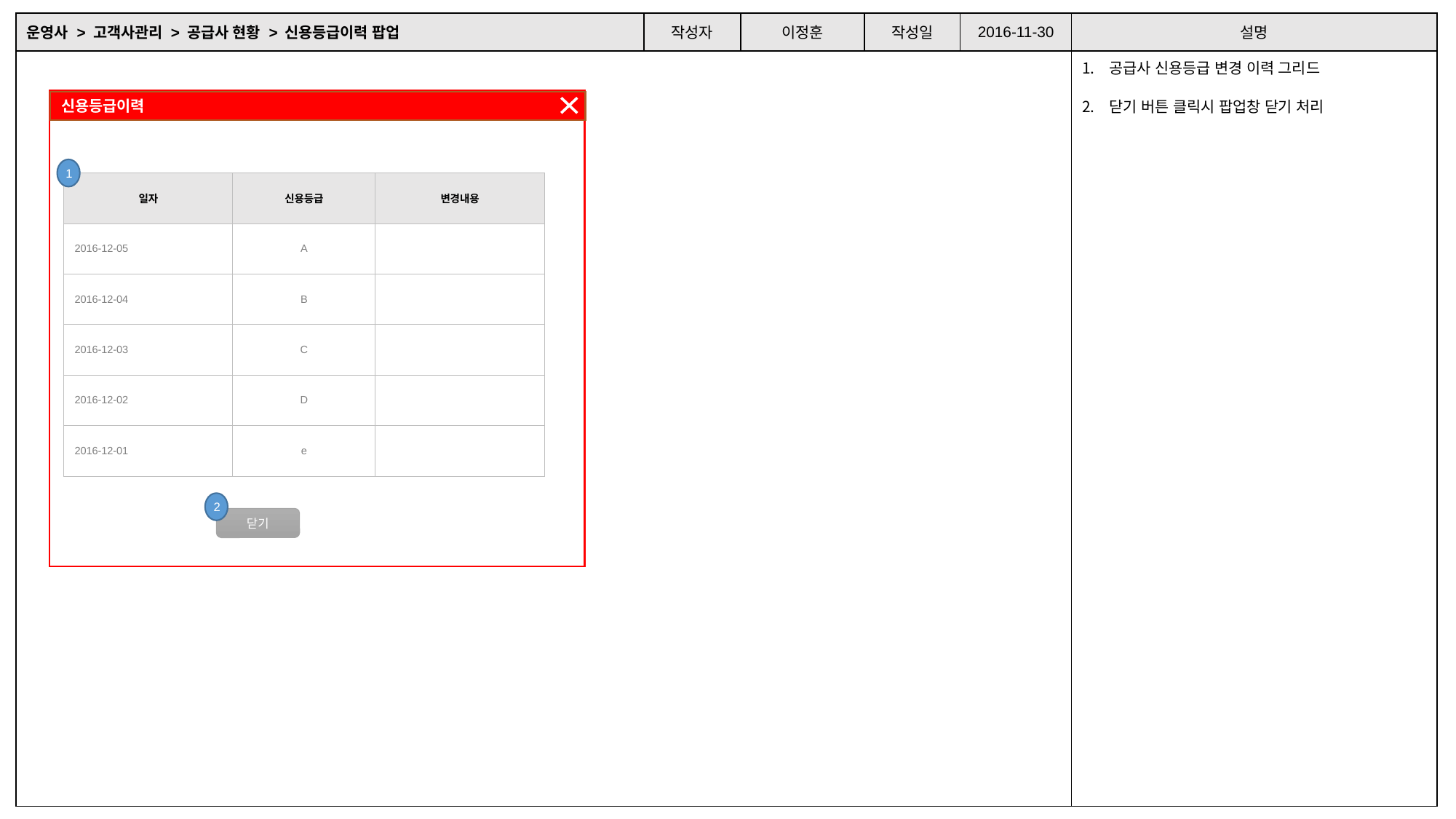

| 운영사 > 고객사관리 > 공급사 현황 > 신용등급이력 팝업 | 작성자 | 이정훈 | 작성일 | 2016-11-30 | 설명 |
| --- | --- | --- | --- | --- | --- |
|  |  |  |  |  | 공급사 신용등급 변경 이력 그리드 닫기 버튼 클릭시 팝업창 닫기 처리 |

신용등급이력
1
| 일자 | 신용등급 | 변경내용 |
| --- | --- | --- |
| 2016-12-05 | A |  |
| 2016-12-04 | B |  |
| 2016-12-03 | C |  |
| 2016-12-02 | D |  |
| 2016-12-01 | e |  |
2
닫기